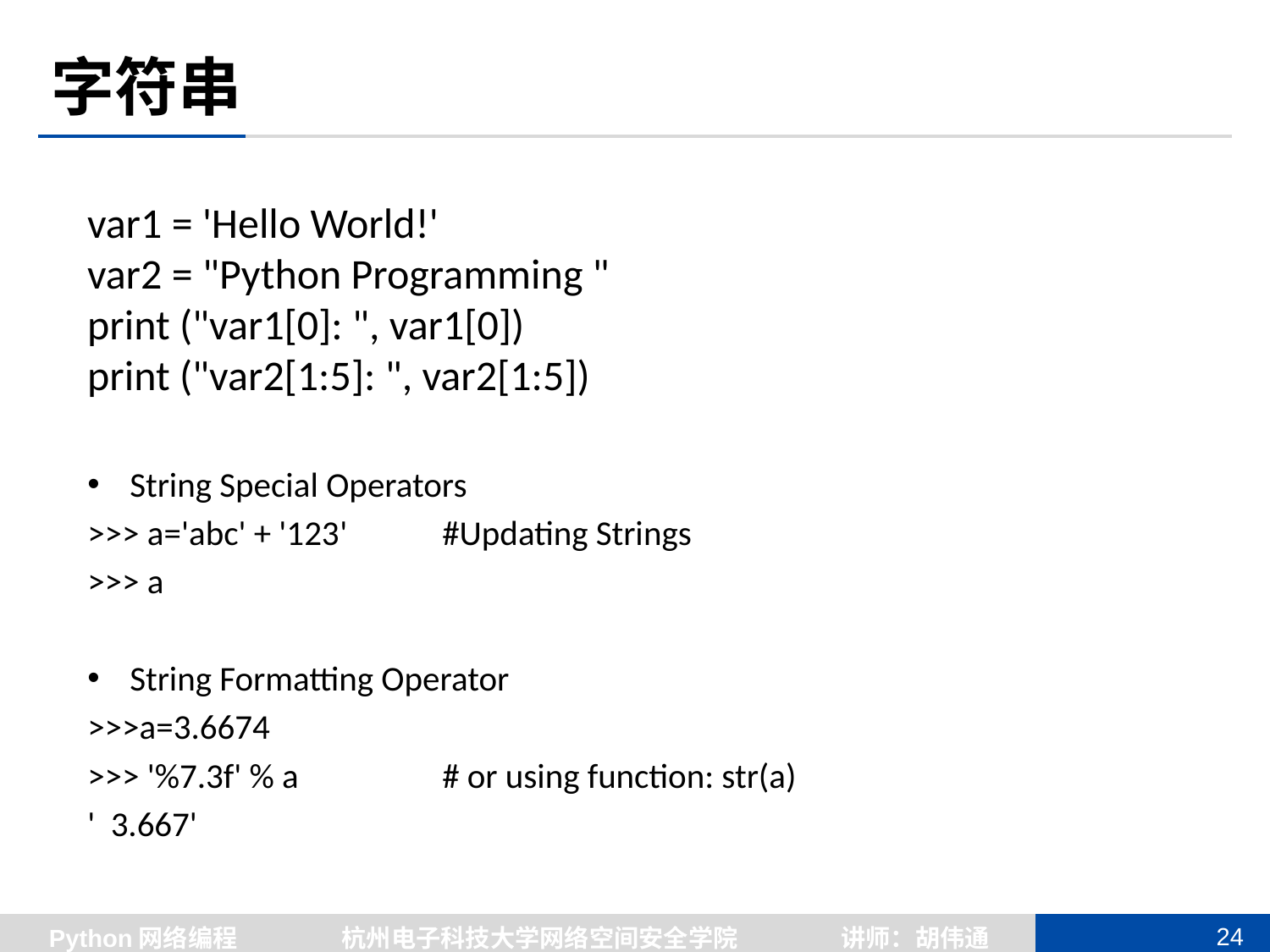

# 字符串
var1 = 'Hello World!'
var2 = "Python Programming "
print ("var1[0]: ", var1[0])
print ("var2[1:5]: ", var2[1:5])
String Special Operators
>>> a='abc' + '123'     	#Updating Strings
>>> a

String Formatting Operator
>>>a=3.6674
>>> '%7.3f' % a     	# or using function: str(a)
'  3.667'